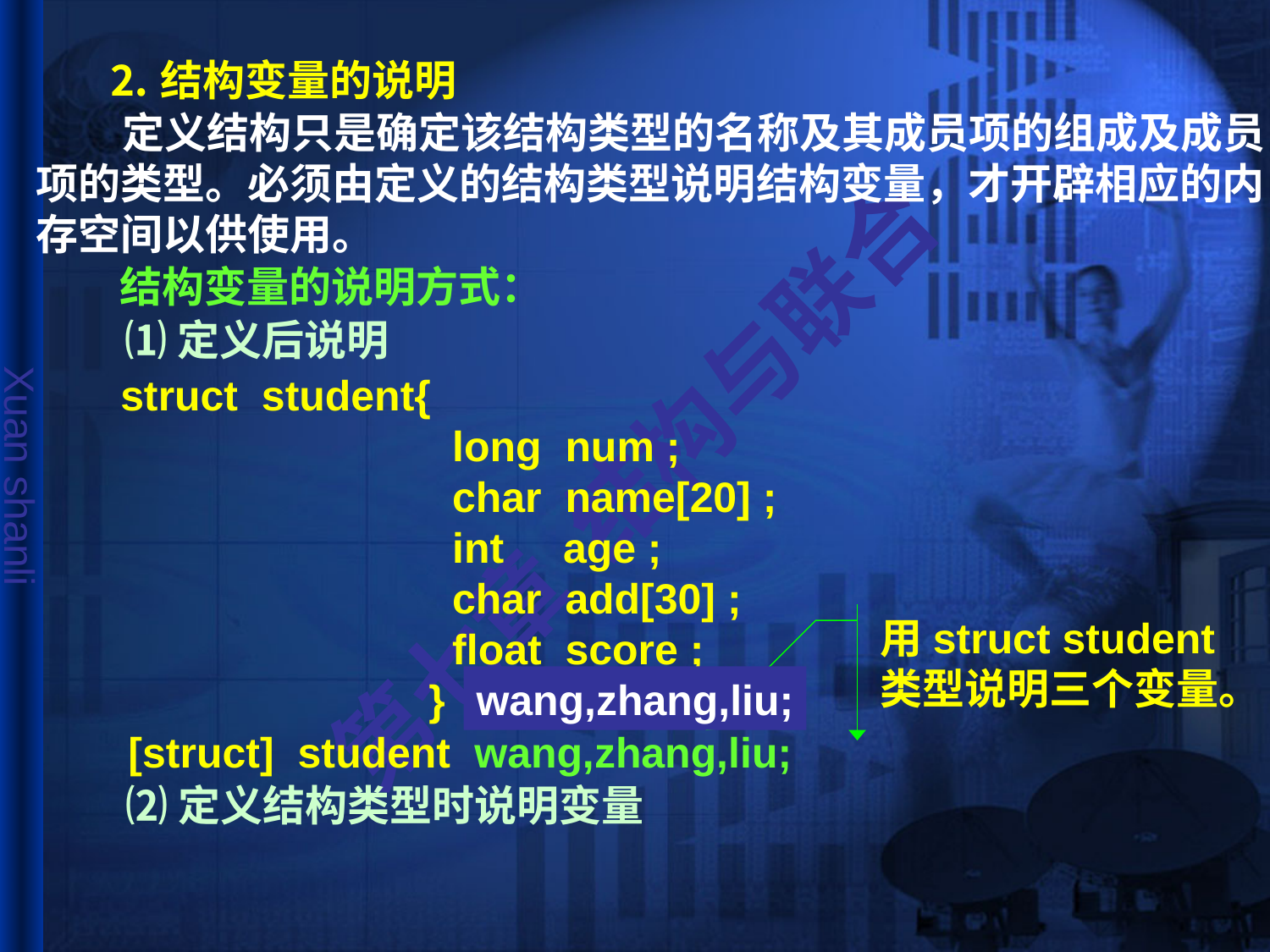

# ⒉结构变量的说明
        定义结构只是确定该结构类型的名称及其成员项的组成及成员
项的类型。必须由定义的结构类型说明结构变量，才开辟相应的内
存空间以供使用。
结构变量的说明方式：
⑴定义后说明
struct  student{
                            long  num ;
                            char  name[20] ;
                            int     age ;
                            char  add[30] ;
                            float  score ;
                          }  ;
用struct student 类型说明三个变量。
wang,zhang,liu;
[struct]  student  wang,zhang,liu;
⑵定义结构类型时说明变量